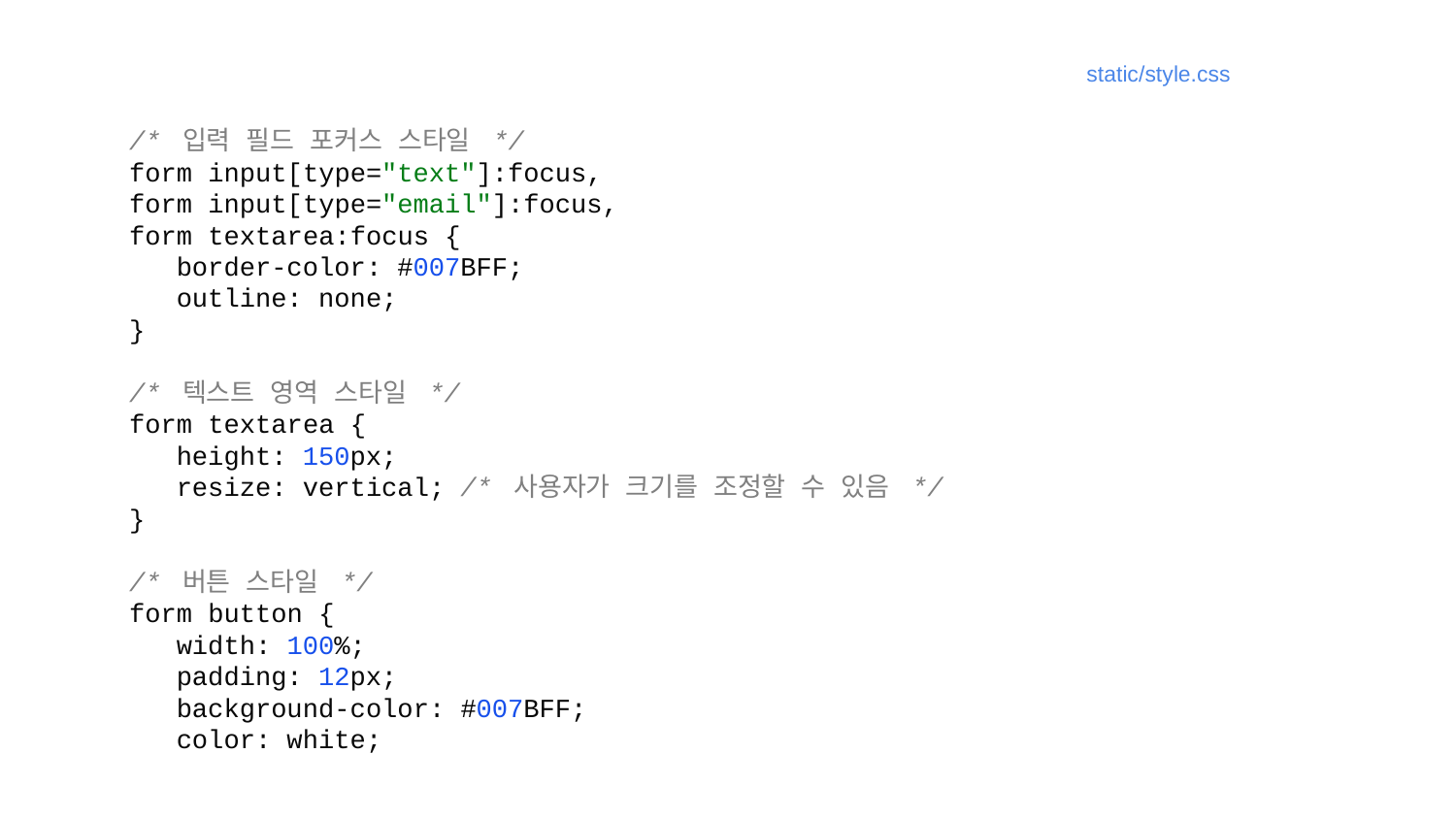

static/style.css

/* 입력 필드 포커스 스타일 */
form input[type="text"]:focus,
form input[type="email"]:focus,
form textarea:focus {
   border-color: #007BFF;
   outline: none;
}

/* 텍스트 영역 스타일 */
form textarea {
   height: 150px;
   resize: vertical; /* 사용자가 크기를 조정할 수 있음 */
}

/* 버튼 스타일 */
form button {
   width: 100%;
   padding: 12px;
   background-color: #007BFF;
   color: white;